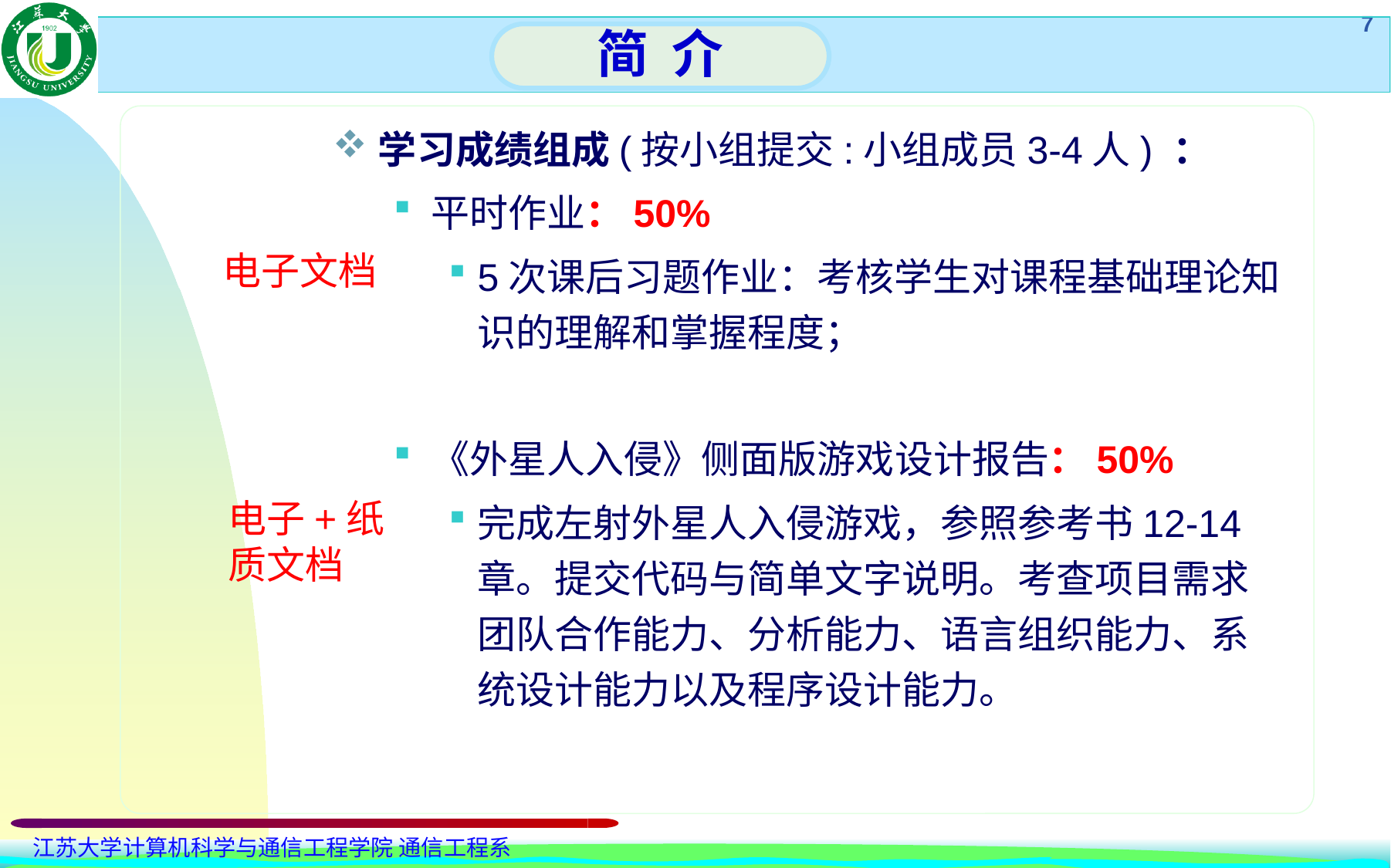

简  介
学习成绩组成(按小组提交:小组成员3-4人) ：
平时作业：50%
5次课后习题作业：考核学生对课程基础理论知识的理解和掌握程度；

《外星人入侵》侧面版游戏设计报告：50%
完成左射外星人入侵游戏，参照参考书12-14章。提交代码与简单文字说明。考查项目需求团队合作能力、分析能力、语言组织能力、系统设计能力以及程序设计能力。
电子文档
电子+纸质文档